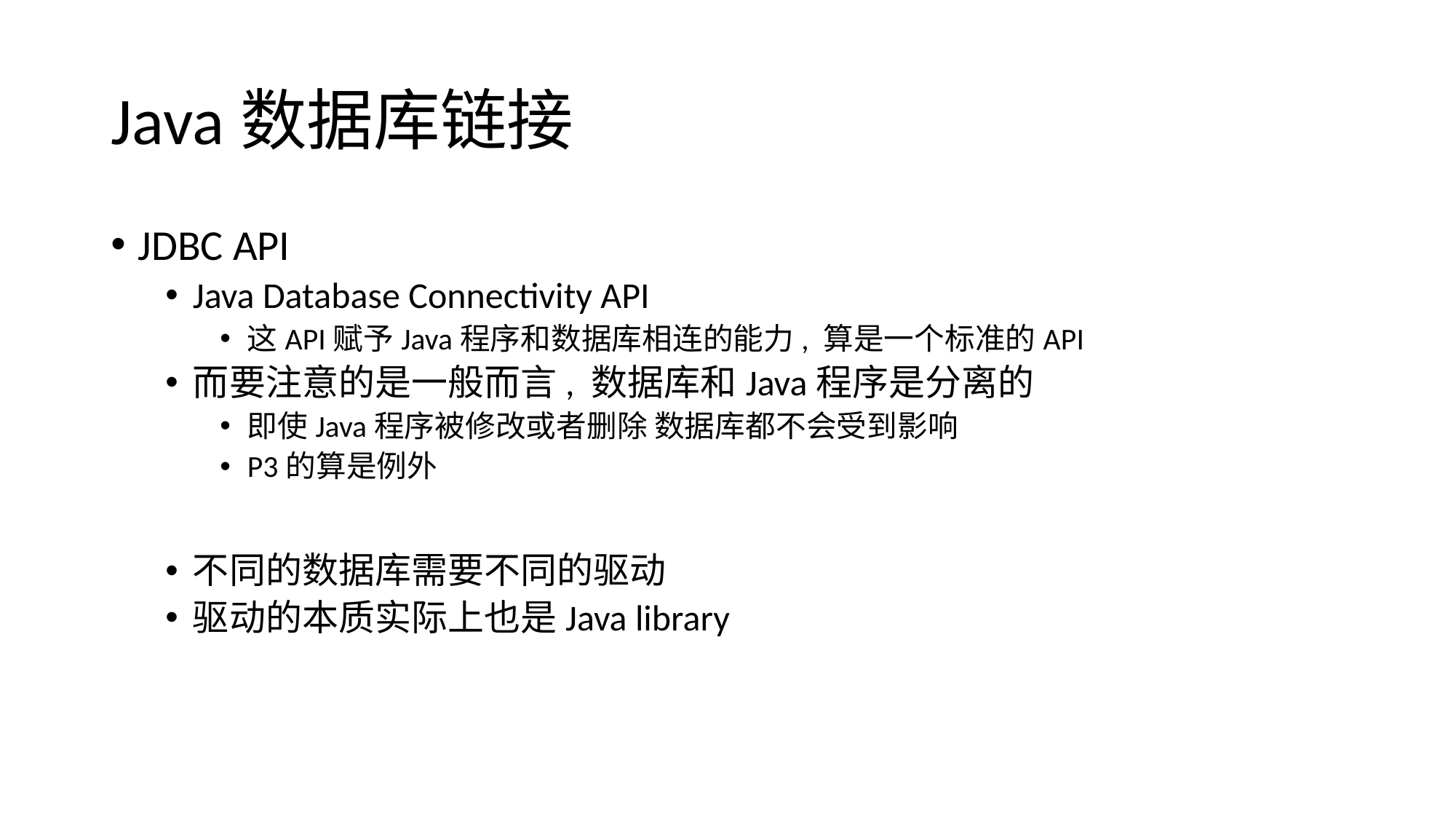

# Java数据库链接
JDBC API
Java Database Connectivity API
这API赋予Java程序和数据库相连的能力, 算是一个标准的API
而要注意的是一般而言, 数据库和Java程序是分离的
即使Java程序被修改或者删除 数据库都不会受到影响
P3的算是例外

不同的数据库需要不同的驱动
驱动的本质实际上也是Java library